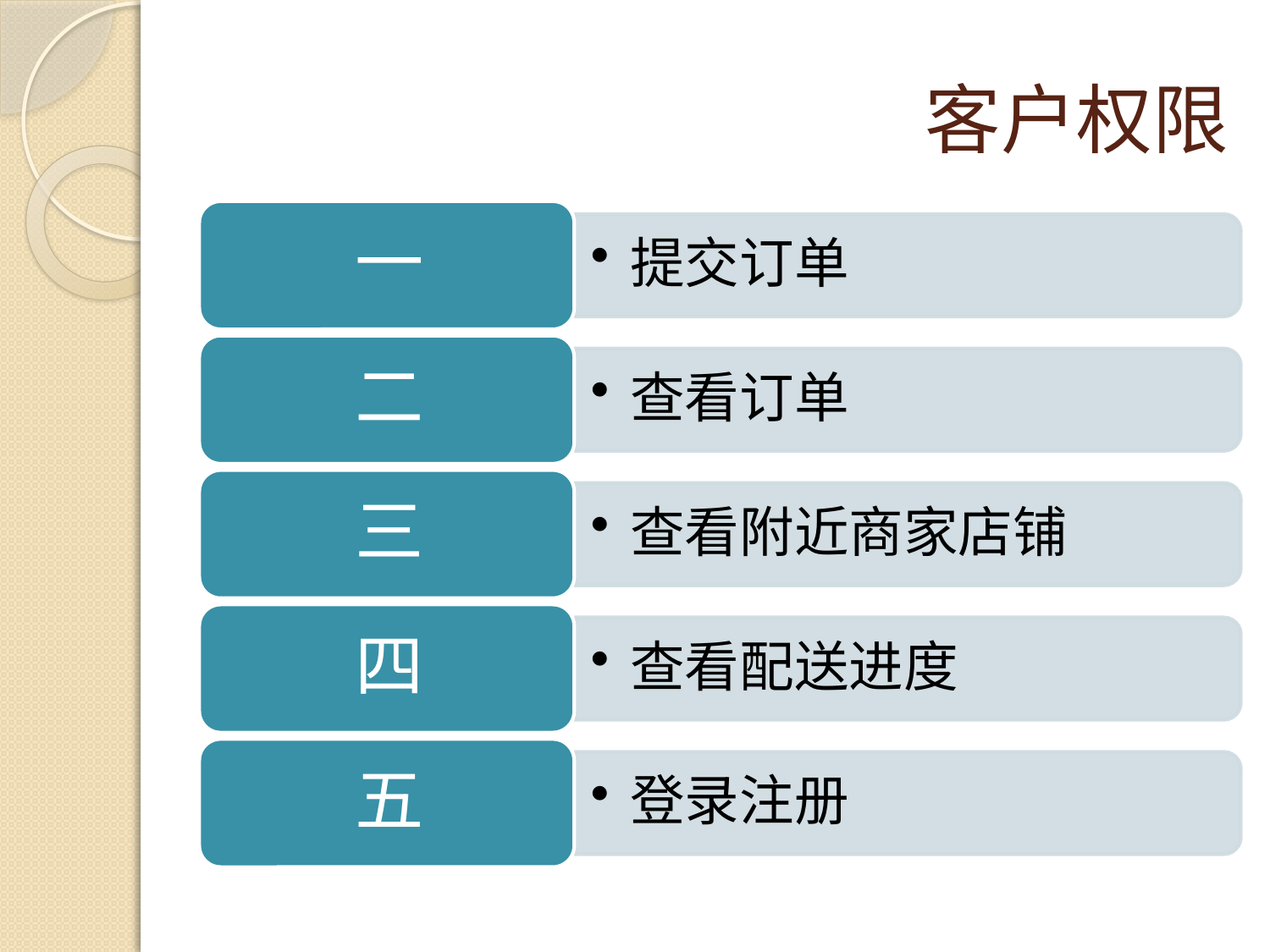

# 客户权限
提交订单
一
查看订单
二
查看附近商家店铺
三
查看配送进度
四
登录注册
五